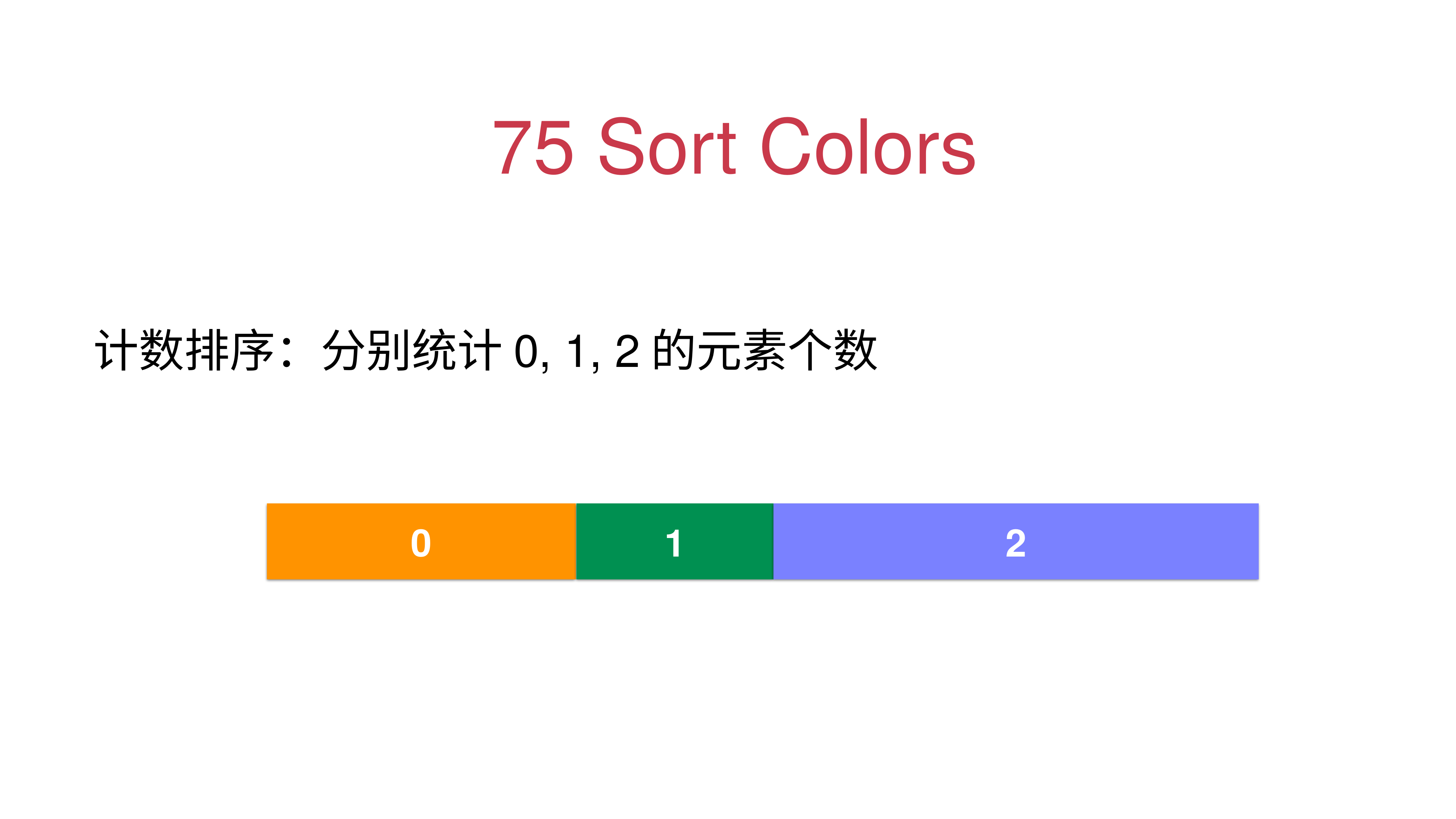

# 75 Sort Colors
计数排序：分别统计0, 1, 2的元素个数
0
1
2